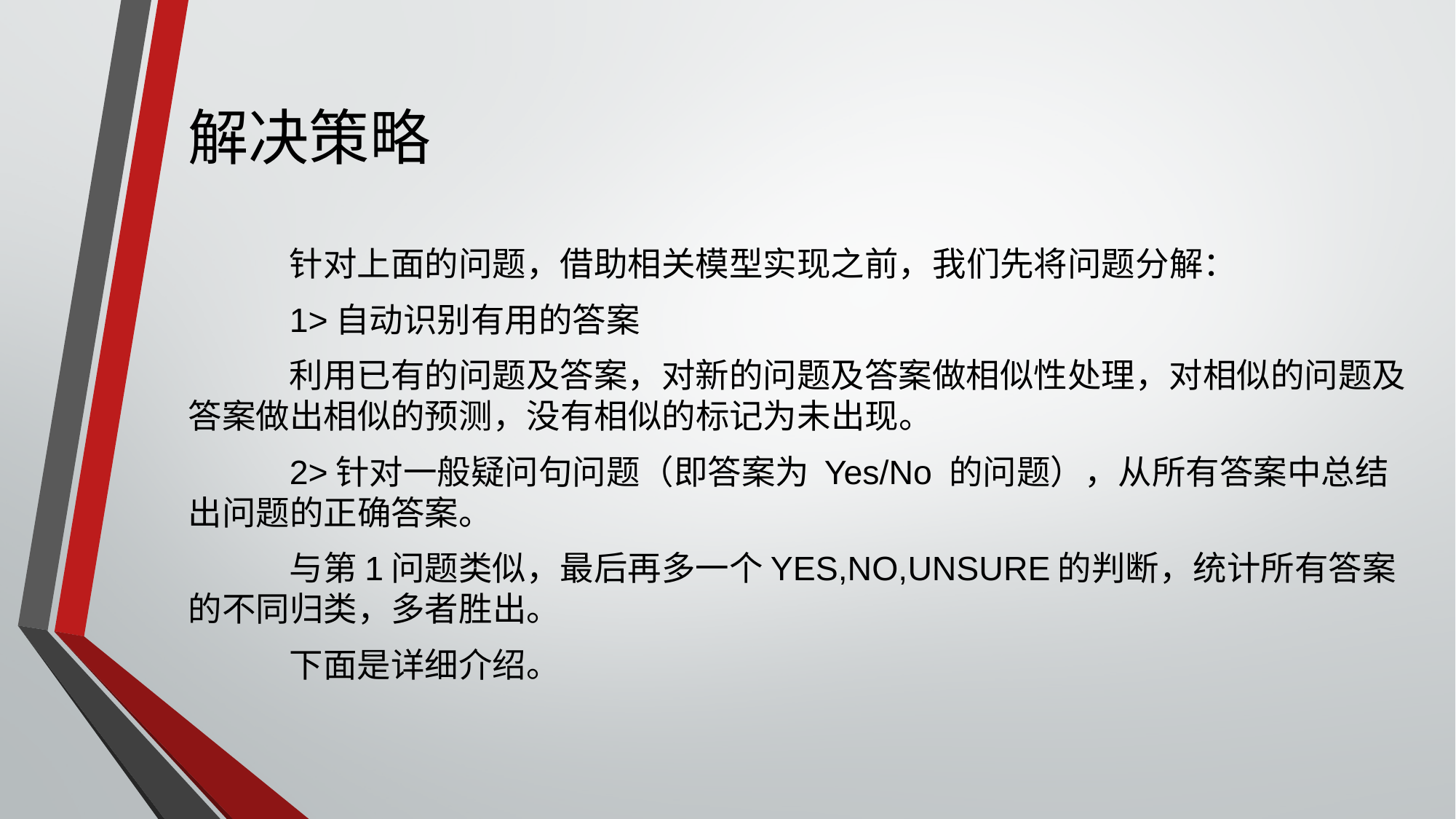

# 解决策略
	针对上面的问题，借助相关模型实现之前，我们先将问题分解：
	1>自动识别有用的答案
	利用已有的问题及答案，对新的问题及答案做相似性处理，对相似的问题及答案做出相似的预测，没有相似的标记为未出现。
	2>针对一般疑问句问题（即答案为 Yes/No 的问题），从所有答案中总结出问题的正确答案。
	与第1问题类似，最后再多一个YES,NO,UNSURE的判断，统计所有答案的不同归类，多者胜出。
	下面是详细介绍。